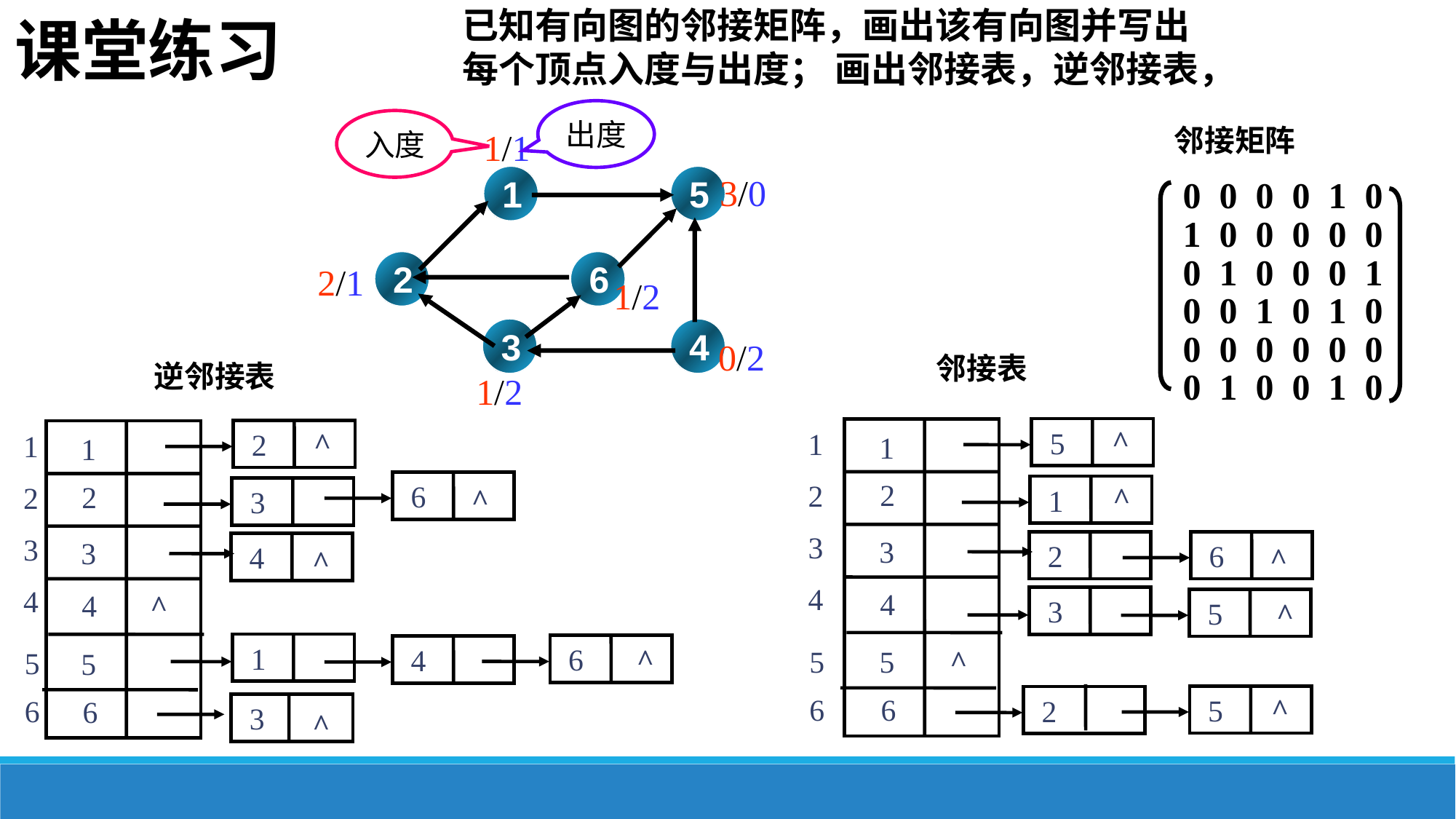

已知有向图的邻接矩阵，画出该有向图并写出
每个顶点入度与出度； 画出邻接表，逆邻接表，
课堂练习
出度
入度
1/1
3/0
2/1
1/2
0/2
1/2
邻接矩阵
0  0  0  0  1  0
1  0  0  0  0  0
0  1  0  0  0  1
0  0  1  0  1  0
0  0  0  0  0  0
0  1  0  0  1  0

1

5

2

6

3

4

邻接表
 5
^

1
1

2
2

^
 1

3

3
 2
 6

^

4

4
 3
 5

^

^
5
5
 5

^
 2
6
6

逆邻接表

 2
^

1
2
3
4
5
6
1

 6
2

^
 3

3
 4

^

4
^
 1
 6
 4

^

5

6

 3

^